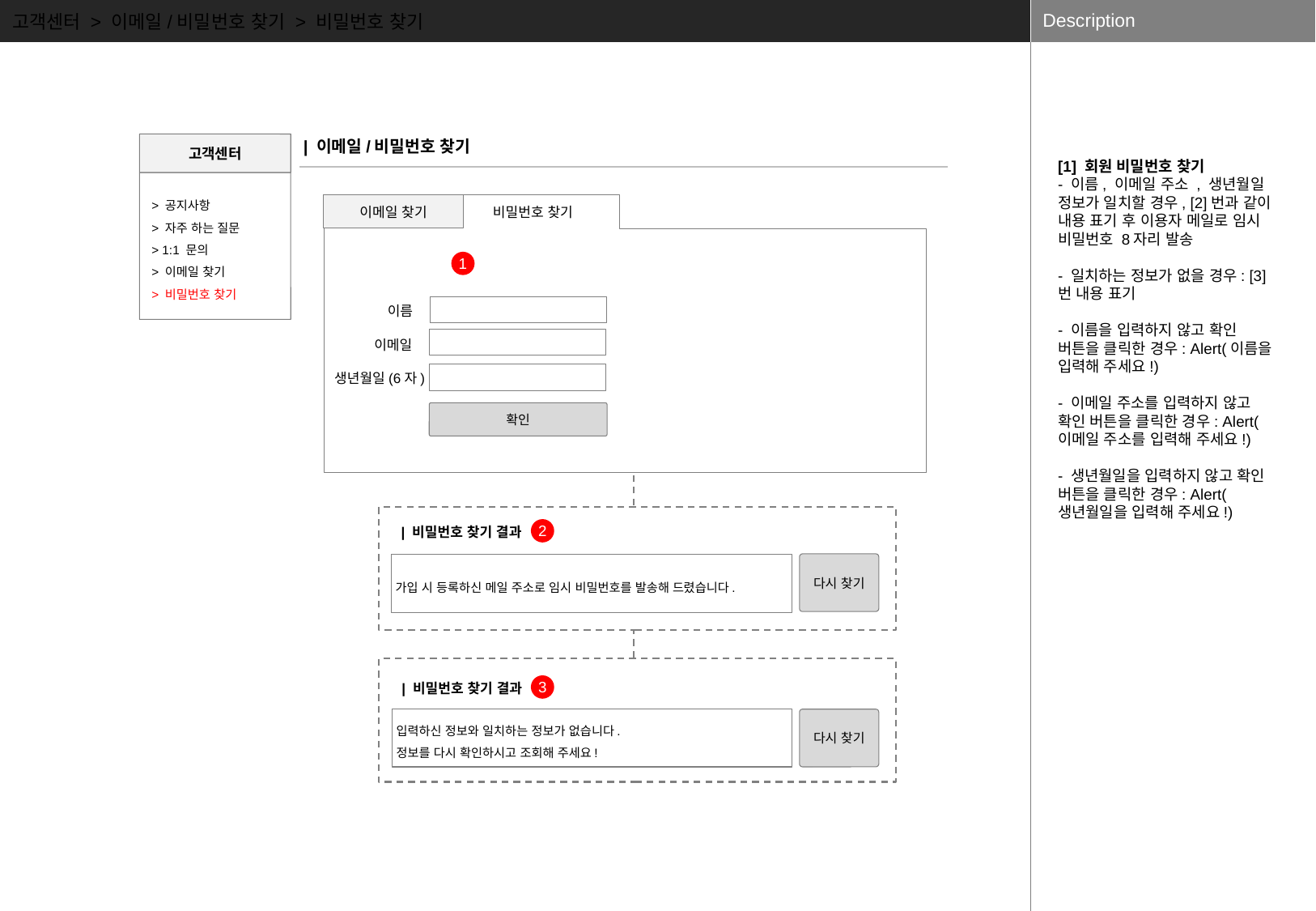

고객센터 > 이메일/비밀번호 찾기 > 비밀번호 찾기
 | 이메일/비밀번호 찾기
고객센터

[1] 회원 비밀번호 찾기
- 이름, 이메일 주소 , 생년월일 정보가 일치할 경우, [2]번과 같이 내용 표기 후 이용자 메일로 임시 비밀번호 8자리 발송

- 일치하는 정보가 없을 경우: [3]번 내용 표기

- 이름을 입력하지 않고 확인 버튼을 클릭한 경우: Alert(이름을 입력해 주세요!)

- 이메일 주소를 입력하지 않고 확인 버튼을 클릭한 경우: Alert(이메일 주소를 입력해 주세요!)

- 생년월일을 입력하지 않고 확인 버튼을 클릭한 경우: Alert(생년월일을 입력해 주세요!)

> 공지사항
> 자주 하는 질문
> 1:1 문의
> 이메일 찾기
> 비밀번호 찾기

이메일 찾기
비밀번호 찾기
아이디 찾기
1
이름

이메일
생년월일(6자)

확인

| 비밀번호 찾기 결과
2
다시 찾기
가입 시 등록하신 메일 주소로 임시 비밀번호를 발송해 드렸습니다.

| 비밀번호 찾기 결과
3
입력하신 정보와 일치하는 정보가 없습니다.
정보를 다시 확인하시고 조회해 주세요!
다시 찾기